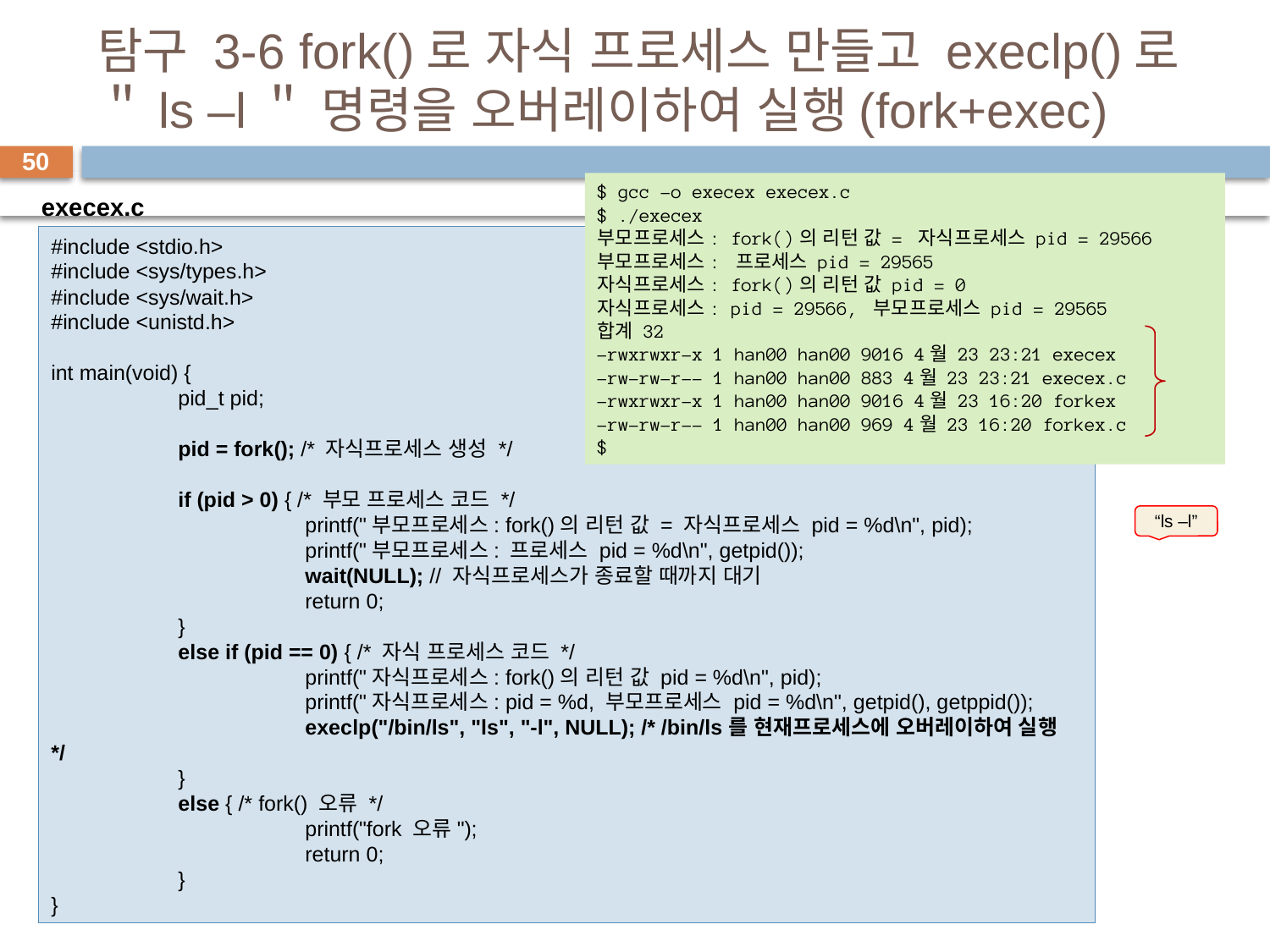

# 탐구 3-6 fork()로 자식 프로세스 만들고 execlp()로 ＂ls –l＂ 명령을 오버레이하여 실행(fork+exec)
50
$ gcc -o execex execex.c
$ ./execex
부모프로세스: fork()의 리턴 값 = 자식프로세스 pid = 29566
부모프로세스: 프로세스 pid = 29565
자식프로세스: fork()의 리턴 값 pid = 0
자식프로세스: pid = 29566, 부모프로세스 pid = 29565
합계 32
-rwxrwxr-x 1 han00 han00 9016 4월 23 23:21 execex
-rw-rw-r-- 1 han00 han00 883 4월 23 23:21 execex.c
-rwxrwxr-x 1 han00 han00 9016 4월 23 16:20 forkex
-rw-rw-r-- 1 han00 han00 969 4월 23 16:20 forkex.c
$
execex.c
#include <stdio.h>
#include <sys/types.h>
#include <sys/wait.h>
#include <unistd.h>

int main(void) {
	pid_t pid;

	pid = fork(); /* 자식프로세스 생성 */

	if (pid > 0) { /* 부모 프로세스 코드 */
		printf("부모프로세스: fork()의 리턴 값 = 자식프로세스 pid = %d\n", pid);
		printf("부모프로세스: 프로세스 pid = %d\n", getpid());
		wait(NULL); // 자식프로세스가 종료할 때까지 대기
		return 0;
	}
	else if (pid == 0) { /* 자식 프로세스 코드 */
		printf("자식프로세스: fork()의 리턴 값 pid = %d\n", pid);
		printf("자식프로세스: pid = %d, 부모프로세스 pid = %d\n", getpid(), getppid());
		execlp("/bin/ls", "ls", "-l", NULL); /* /bin/ls를 현재프로세스에 오버레이하여 실행 */
	}
	else { /* fork() 오류 */
		printf("fork 오류");
		return 0;
	}
}

“ls –l”